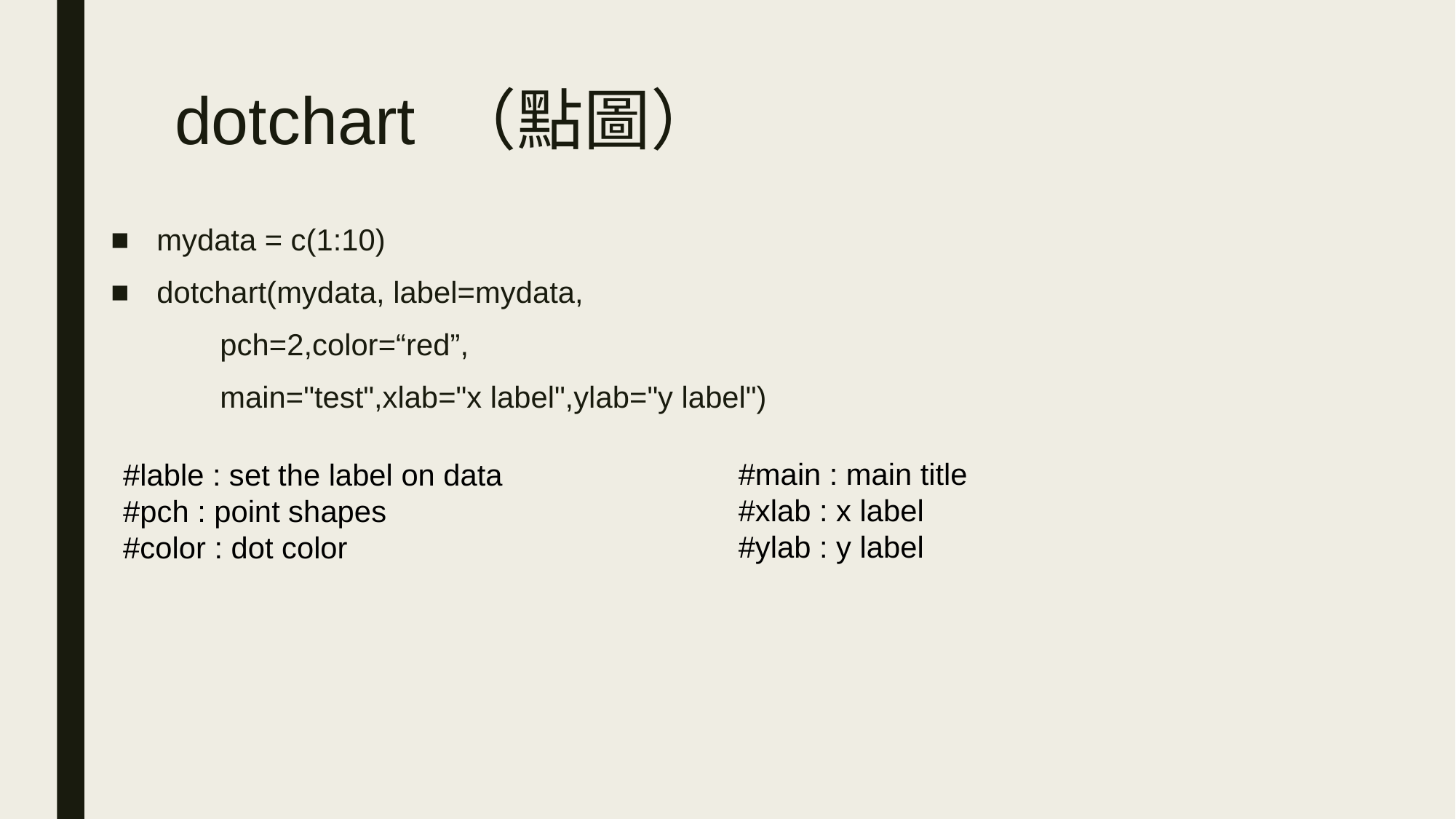

# dotchart （點圖）
mydata = c(1:10)
dotchart(mydata, label=mydata,
	pch=2,color=“red”,
	main="test",xlab="x label",ylab="y label")

#main : main title
#xlab : x label
#ylab : y label
#lable : set the label on data
#pch : point shapes
#color : dot color